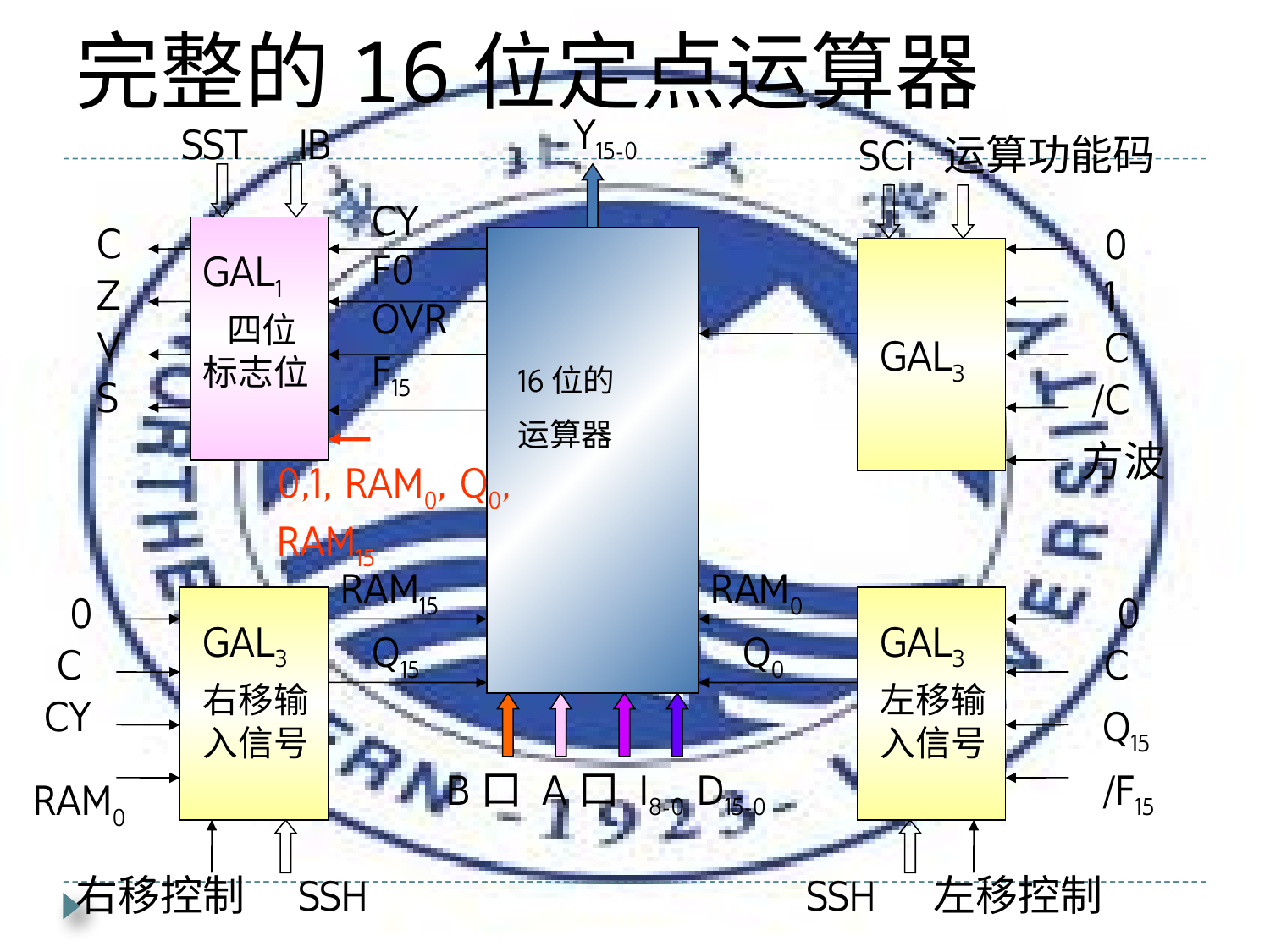

完整的16位定点运算器
Y15-0
SST    IB
SCi
运算功能码

CY
F0
OVR
F15

C
Z
V
S

 0
 1
 C
/C
GAL1

  四位标志位

GAL3

16位的
运算器

方波

0,1, RAM0, Q0, RAM15

RAM15
RAM0

  0
 C
CY
  0
 C
GAL3
GAL3

Q15

Q0

右移输入信号
左移输入信号

Q15

B口 A口 I8-0 D15-0
/F15
RAM0

右移控制
SSH
SSH
左移控制